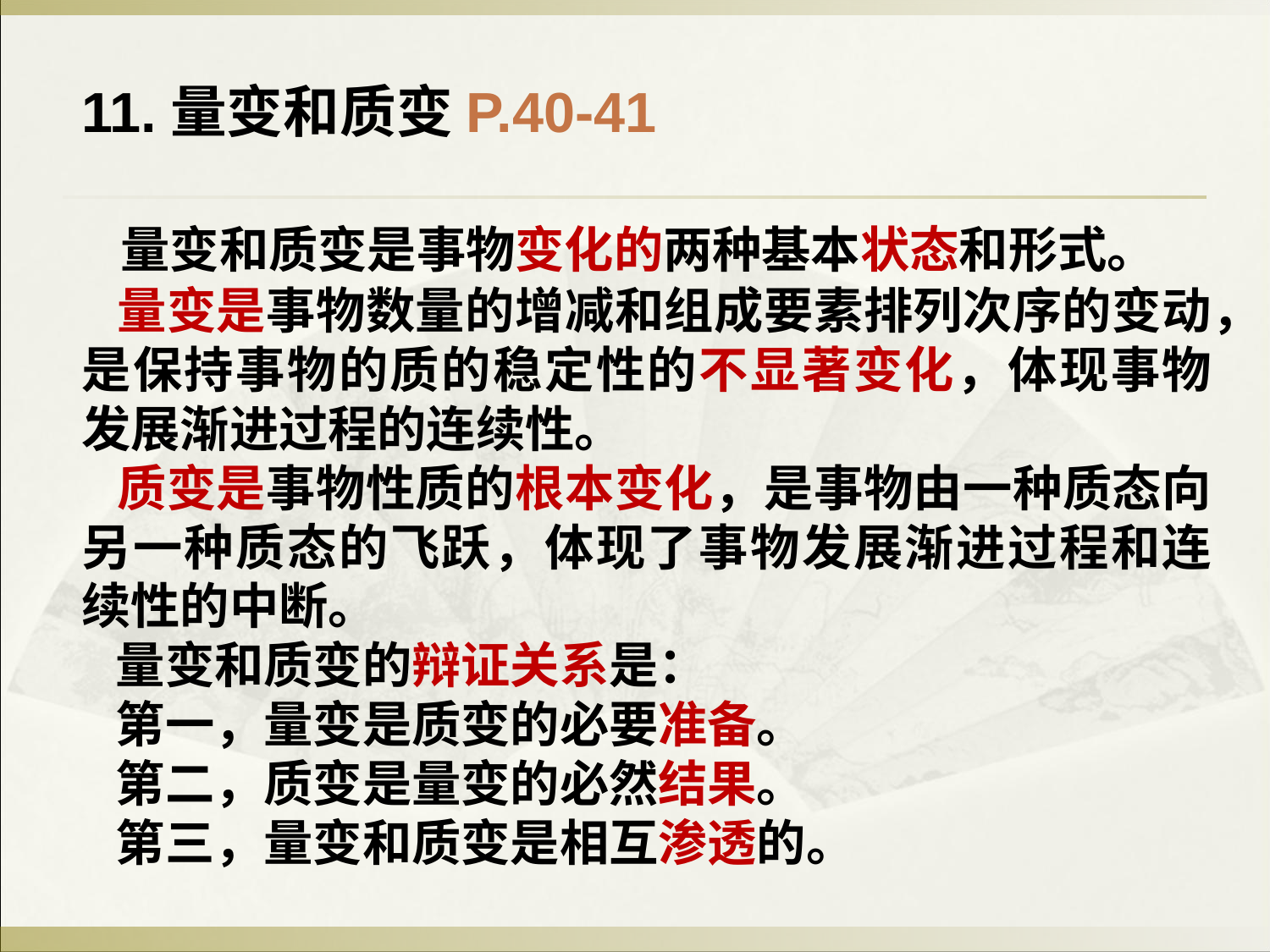

11.量变和质变P.40-41

  量变和质变是事物变化的两种基本状态和形式。
  量变是事物数量的增减和组成要素排列次序的变动，是保持事物的质的稳定性的不显著变化，体现事物发展渐进过程的连续性。
  质变是事物性质的根本变化，是事物由一种质态向另一种质态的飞跃，体现了事物发展渐进过程和连续性的中断。
  量变和质变的辩证关系是：
  第一，量变是质变的必要准备。
  第二，质变是量变的必然结果。
  第三，量变和质变是相互渗透的。